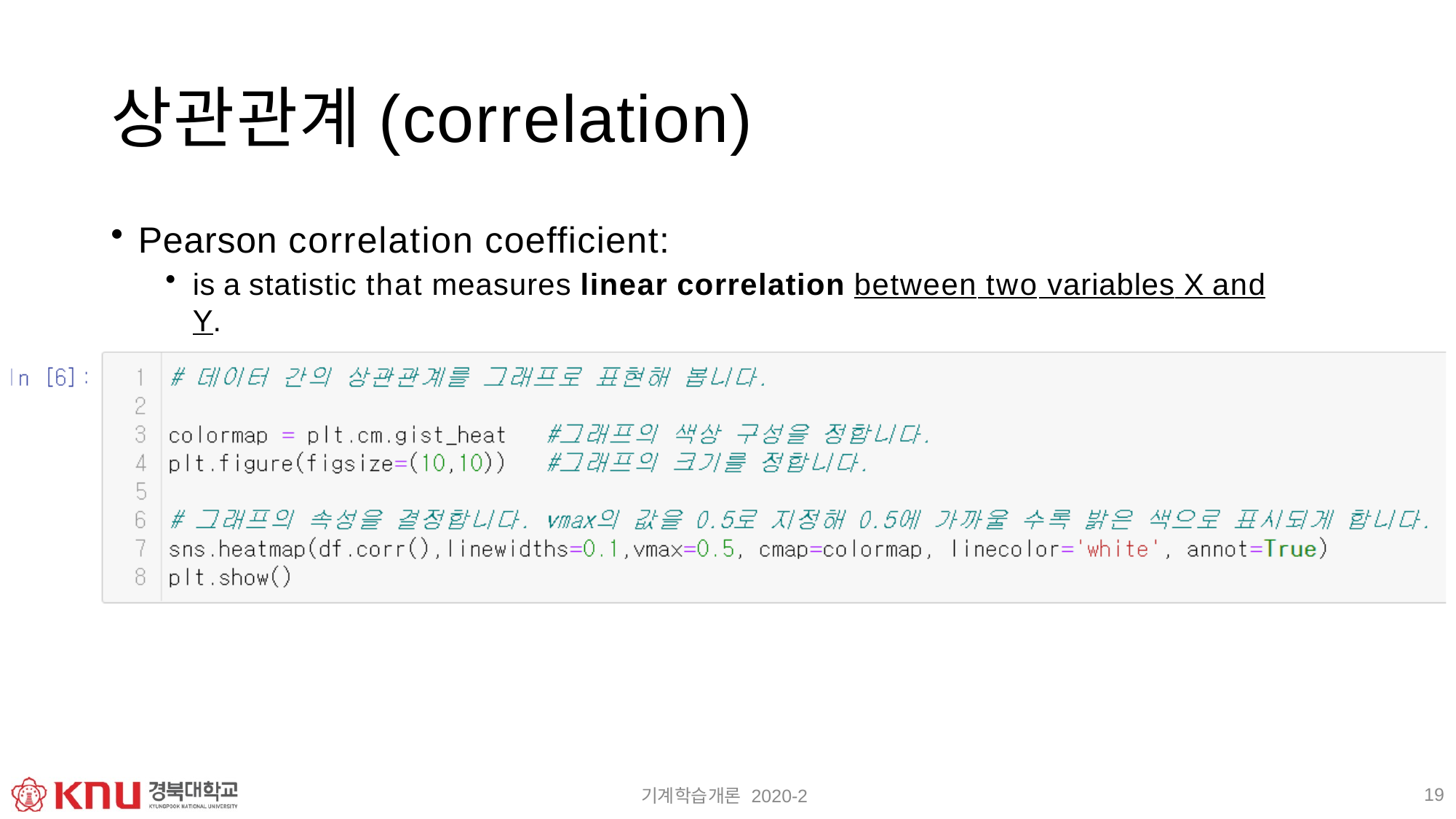

# 상관관계(correlation)
Pearson correlation coefficient:
is a statistic that measures linear correlation between two variables X and Y.

19
기계학습개론 2020-2